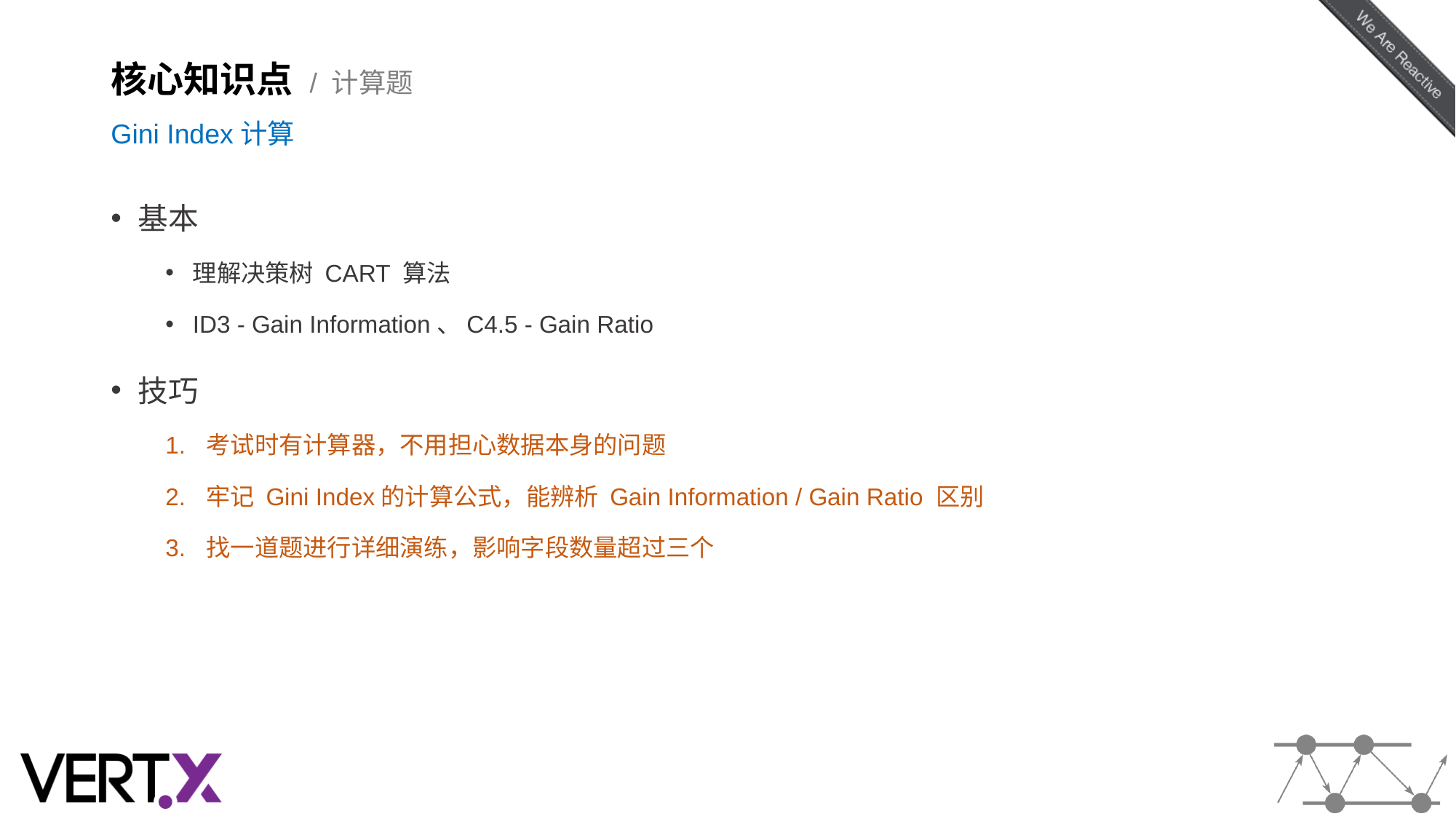

# 核心知识点 / 计算题 Gini Index计算
基本
理解决策树 CART 算法
ID3 - Gain Information、C4.5 - Gain Ratio
技巧
考试时有计算器，不用担心数据本身的问题
牢记 Gini Index的计算公式，能辨析 Gain Information / Gain Ratio 区别
找一道题进行详细演练，影响字段数量超过三个